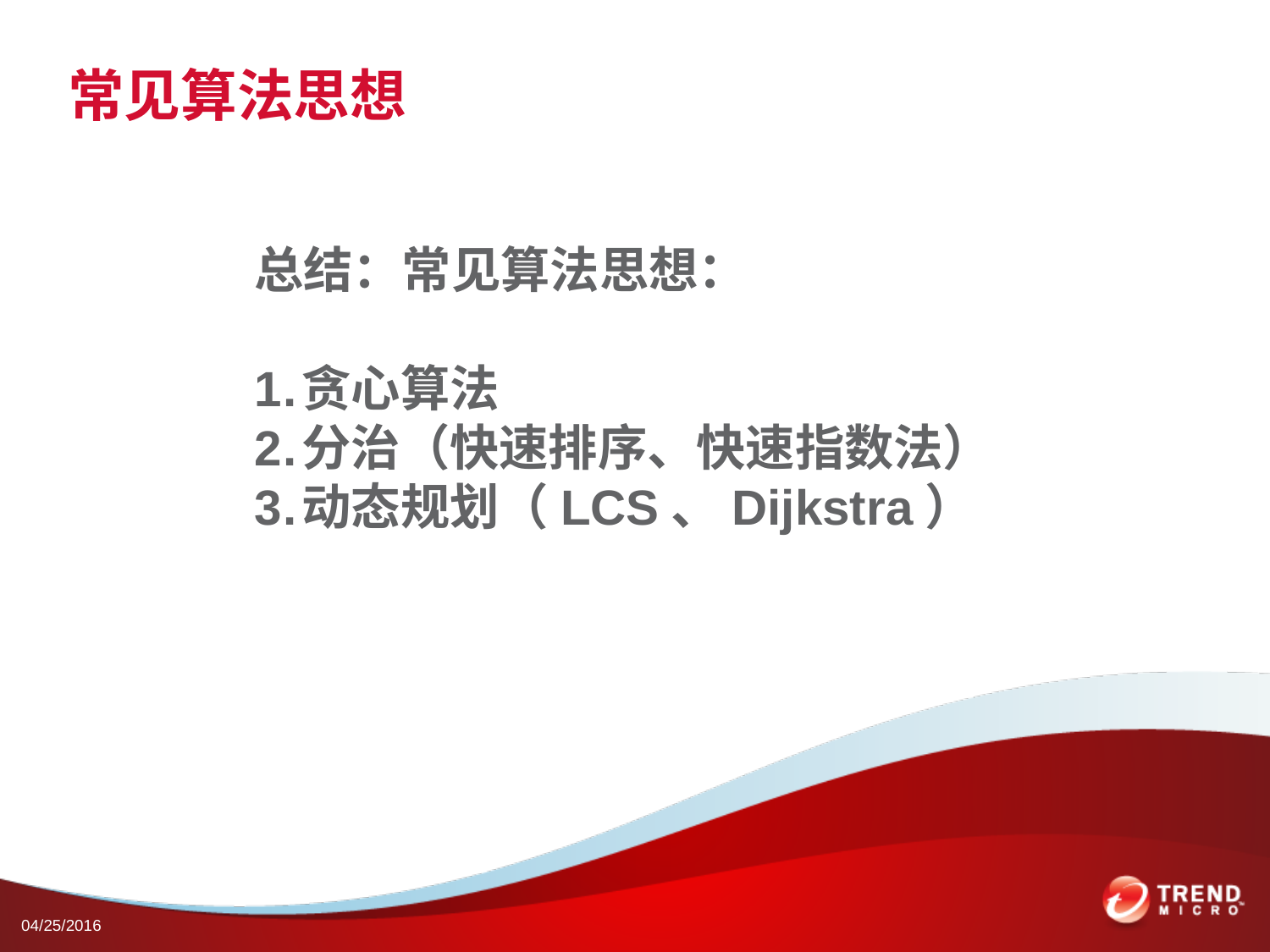

# 常见算法思想
总结：常见算法思想：

贪心算法
分治（快速排序、快速指数法）
动态规划（LCS、Dijkstra）

04/25/2016